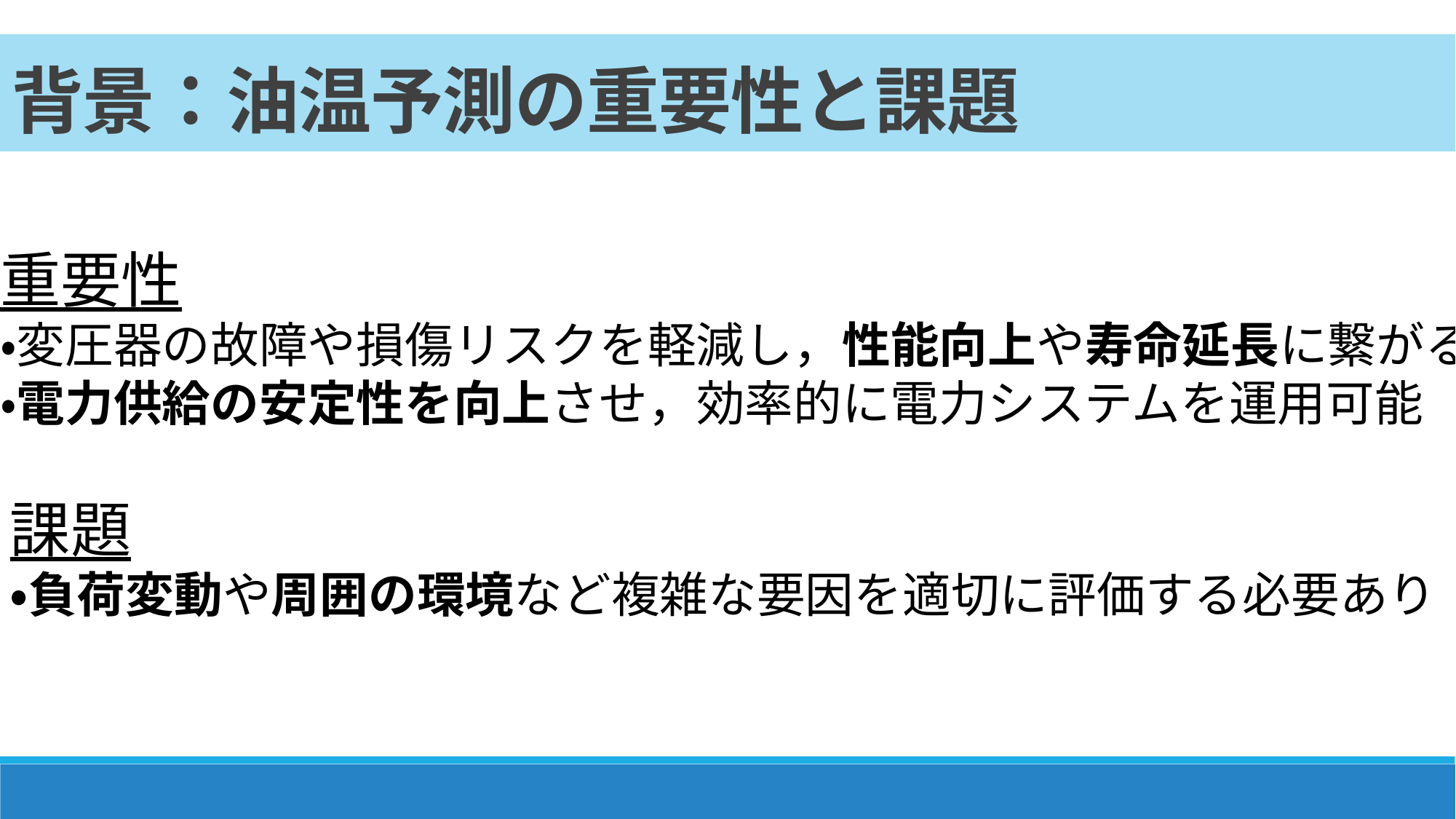

背景：油温予測の重要性と課題
重要性
・変圧器の故障や損傷リスクを軽減し，性能向上や寿命延長に繋がる
・電力供給の安定性を向上させ，効率的に電力システムを運用可能
課題
・負荷変動や周囲の環境など複雑な要因を適切に評価する必要あり